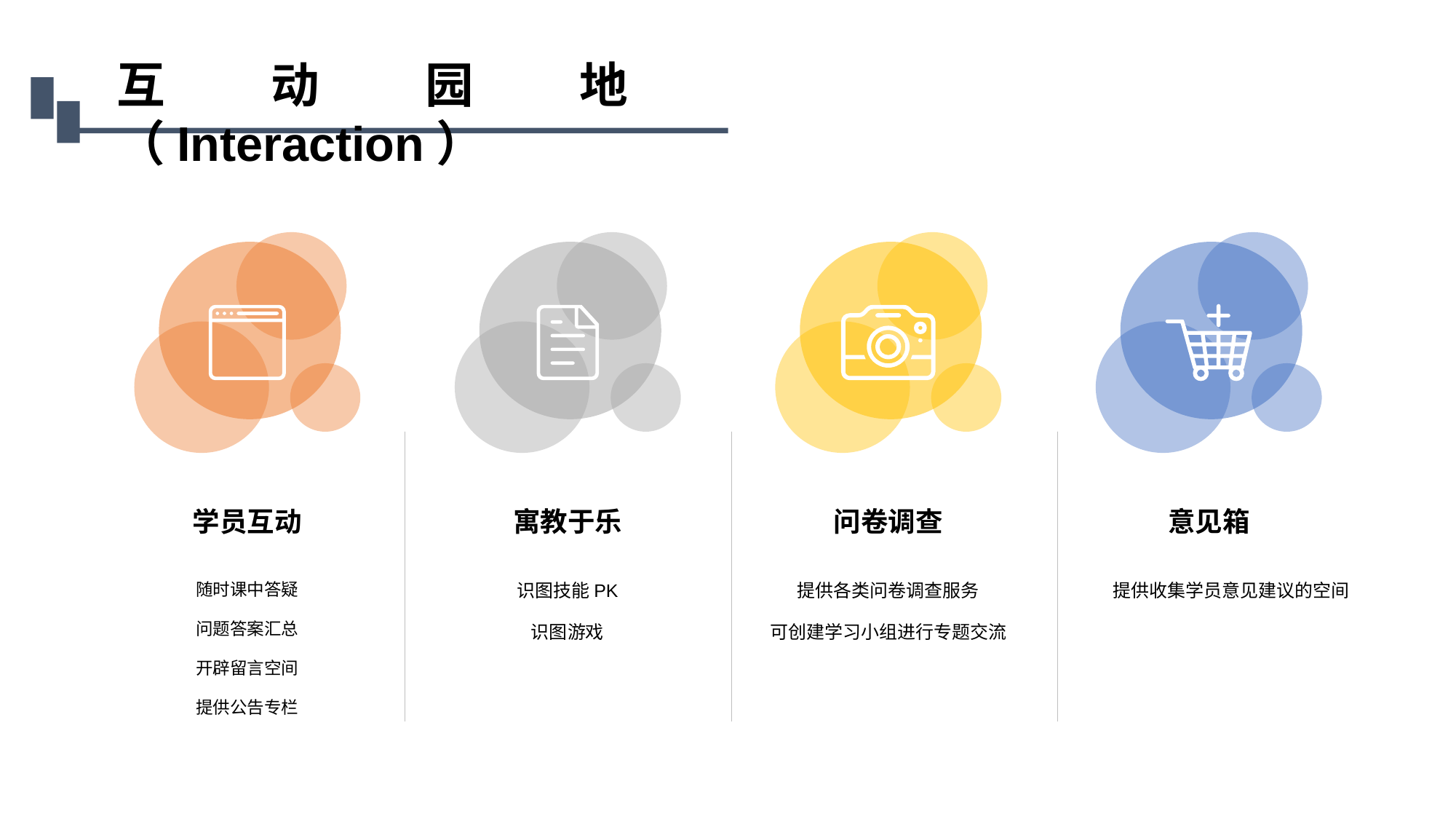

互动园地（Interaction）

学员互动
寓教于乐
问卷调查
意见箱
随时课中答疑
问题答案汇总
开辟留言空间
提供公告专栏

识图技能PK
识图游戏

提供各类问卷调查服务
可创建学习小组进行专题交流
提供收集学员意见建议的空间